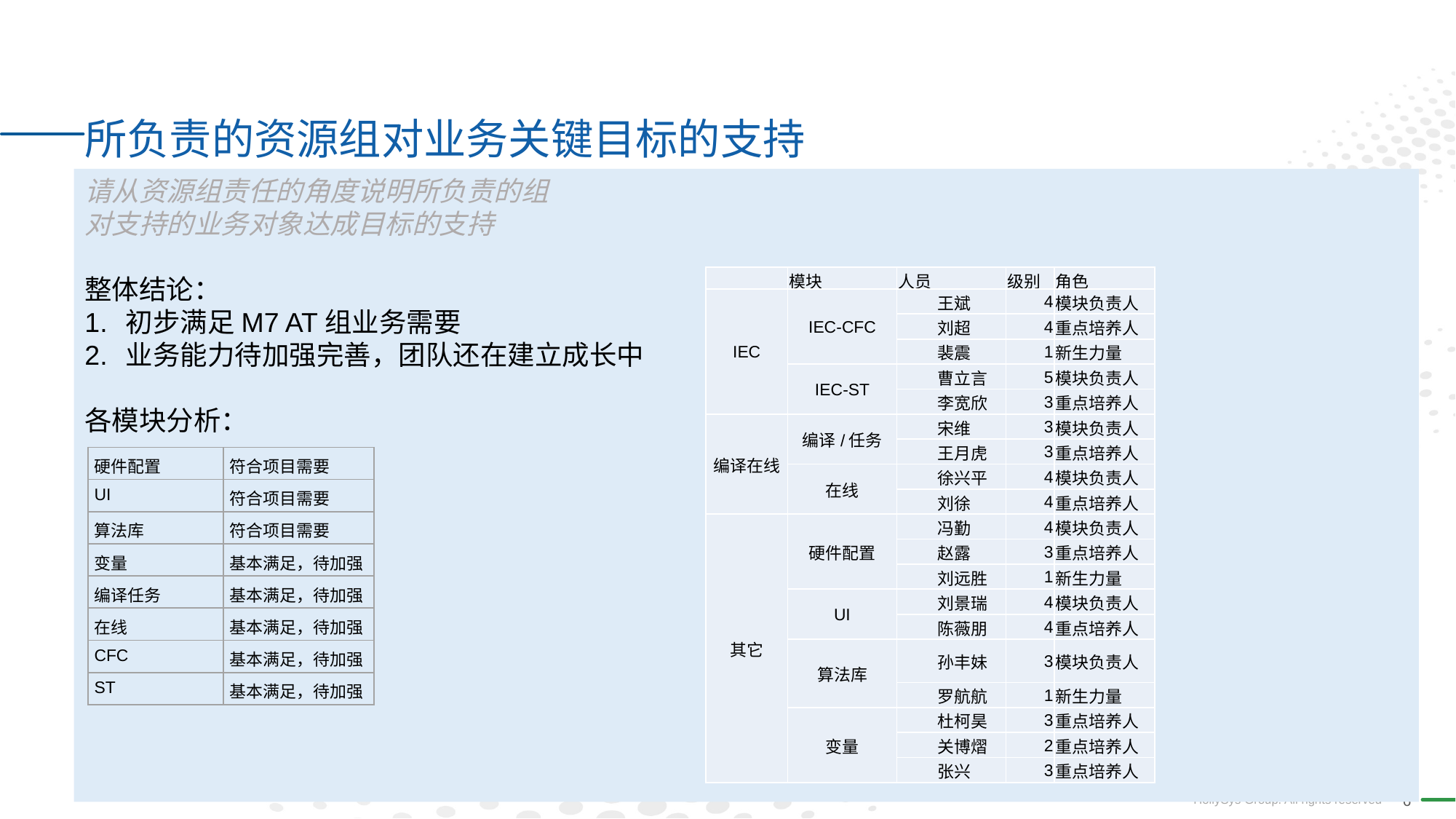

# 所负责的资源组对业务关键目标的支持
请从资源组责任的角度说明所负责的组
对支持的业务对象达成目标的支持

整体结论：
初步满足M7 AT组业务需要
业务能力待加强完善，团队还在建立成长中

各模块分析：

|  | 模块 | 人员 | 级别 | 角色 |
| --- | --- | --- | --- | --- |
| IEC | IEC-CFC | 王斌 | 4 | 模块负责人 |
|  |  | 刘超 | 4 | 重点培养人 |
|  |  | 裴震 | 1 | 新生力量 |
|  | IEC-ST | 曹立言 | 5 | 模块负责人 |
|  |  | 李宽欣 | 3 | 重点培养人 |
| 编译在线 | 编译/任务 | 宋维 | 3 | 模块负责人 |
|  |  | 王月虎 | 3 | 重点培养人 |
|  | 在线 | 徐兴平 | 4 | 模块负责人 |
|  |  | 刘徐 | 4 | 重点培养人 |
| 其它 | 硬件配置 | 冯勤 | 4 | 模块负责人 |
|  |  | 赵露 | 3 | 重点培养人 |
|  |  | 刘远胜 | 1 | 新生力量 |
|  | UI | 刘景瑞 | 4 | 模块负责人 |
|  |  | 陈薇朋 | 4 | 重点培养人 |
|  | 算法库 | 孙丰妹 | 3 | 模块负责人 |
|  |  | 罗航航 | 1 | 新生力量 |
|  | 变量 | 杜柯昊 | 3 | 重点培养人 |
|  |  | 关博熠 | 2 | 重点培养人 |
|  |  | 张兴 | 3 | 重点培养人 |
| 硬件配置 | 符合项目需要 |
| --- | --- |
| UI | 符合项目需要 |
| 算法库 | 符合项目需要 |
| 变量 | 基本满足，待加强 |
| 编译任务 | 基本满足，待加强 |
| 在线 | 基本满足，待加强 |
| CFC | 基本满足，待加强 |
| ST | 基本满足，待加强 |